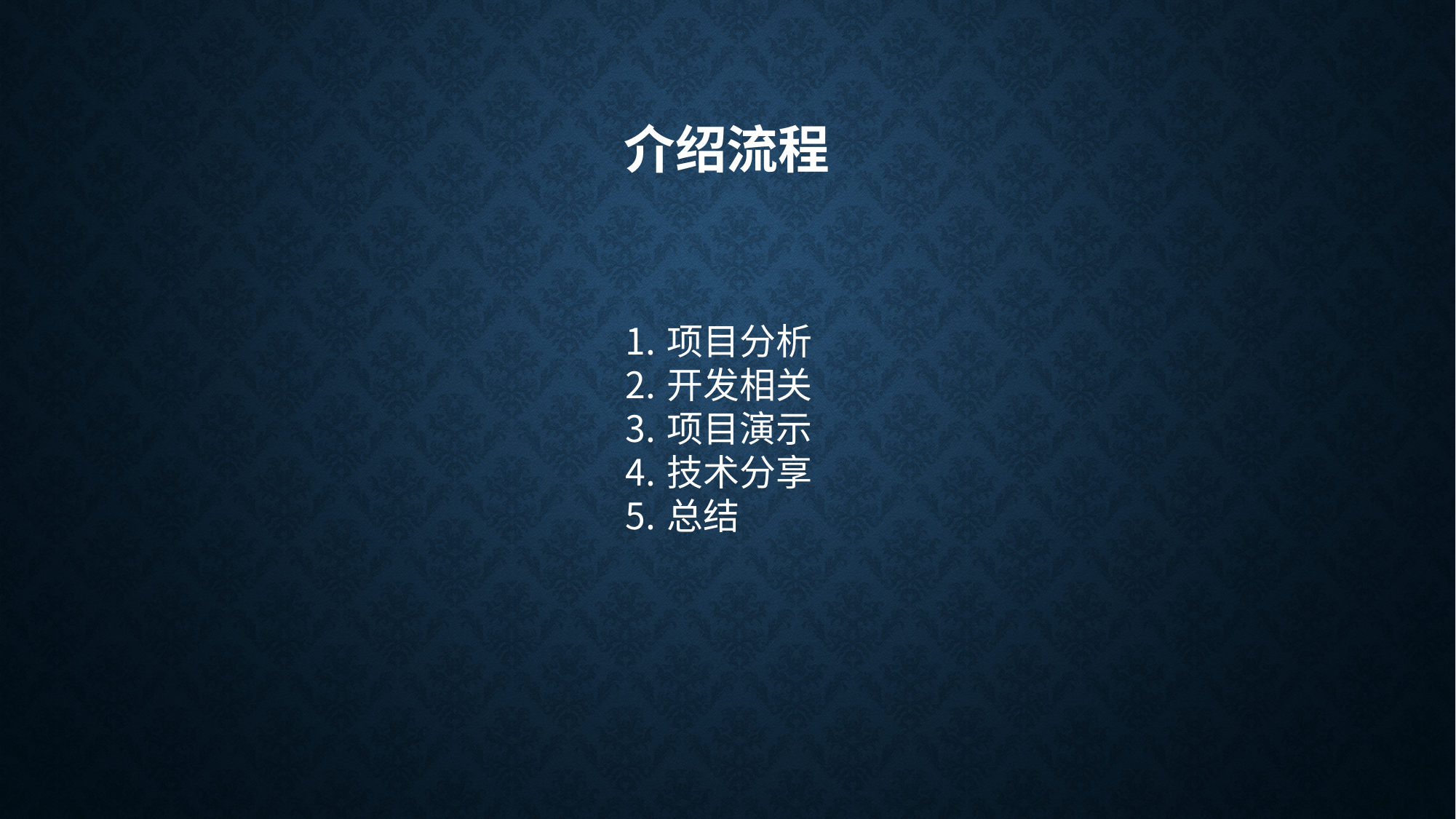

# 介绍流程
项目分析
开发相关
项目演示
技术分享
总结